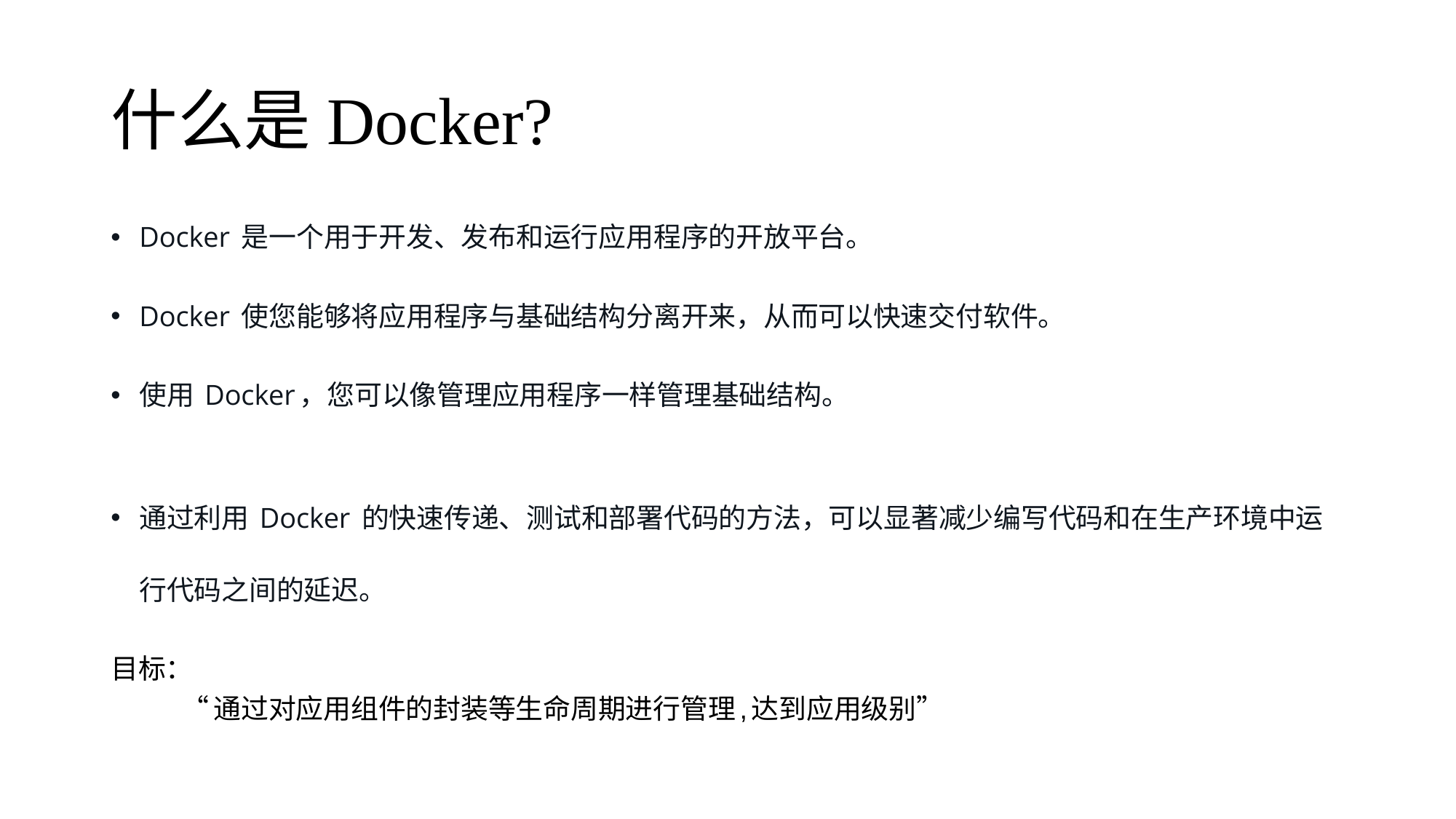

# 什么是Docker?
Docker 是一个用于开发、发布和运行应用程序的开放平台。

Docker 使您能够将应用程序与基础结构分离开来，从而可以快速交付软件。

使用 Docker，您可以像管理应用程序一样管理基础结构。

通过利用 Docker 的快速传递、测试和部署代码的方法，可以显著减少编写代码和在生产环境中运行代码之间的延迟。

目标：
	“通过对应用组件的封装等生命周期进行管理,达到应用级别”